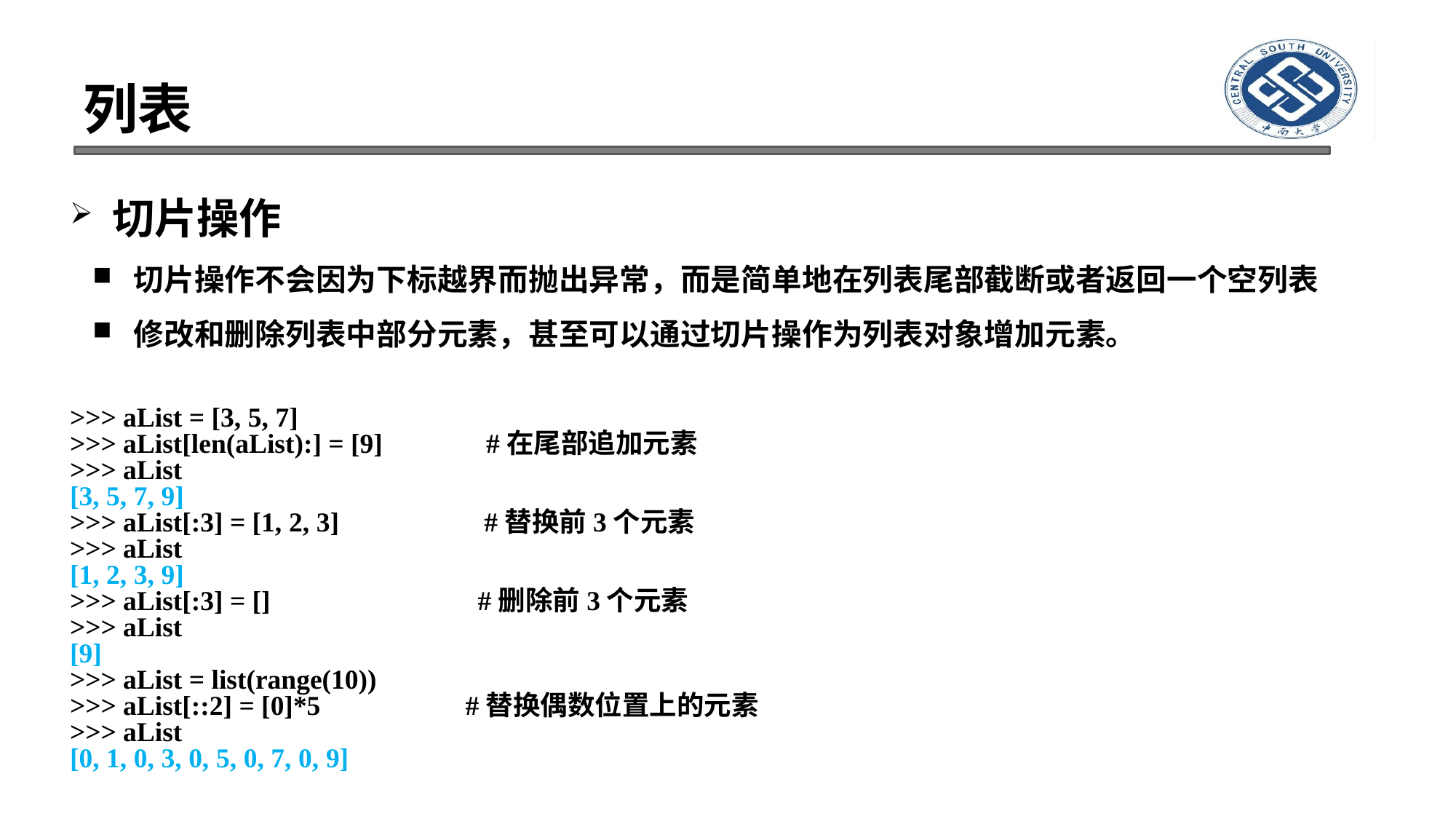

# 列表
切片操作
切片操作不会因为下标越界而抛出异常，而是简单地在列表尾部截断或者返回一个空列表
修改和删除列表中部分元素，甚至可以通过切片操作为列表对象增加元素。

>>> aList = [3, 5, 7]
>>> aList[len(aList):] = [9]               #在尾部追加元素
>>> aList
[3, 5, 7, 9]
>>> aList[:3] = [1, 2, 3]                     #替换前3个元素
>>> aList
[1, 2, 3, 9]
>>> aList[:3] = []                              #删除前3个元素
>>> aList
[9]
>>> aList = list(range(10))
>>> aList[::2] = [0]*5                     #替换偶数位置上的元素
>>> aList
[0, 1, 0, 3, 0, 5, 0, 7, 0, 9]